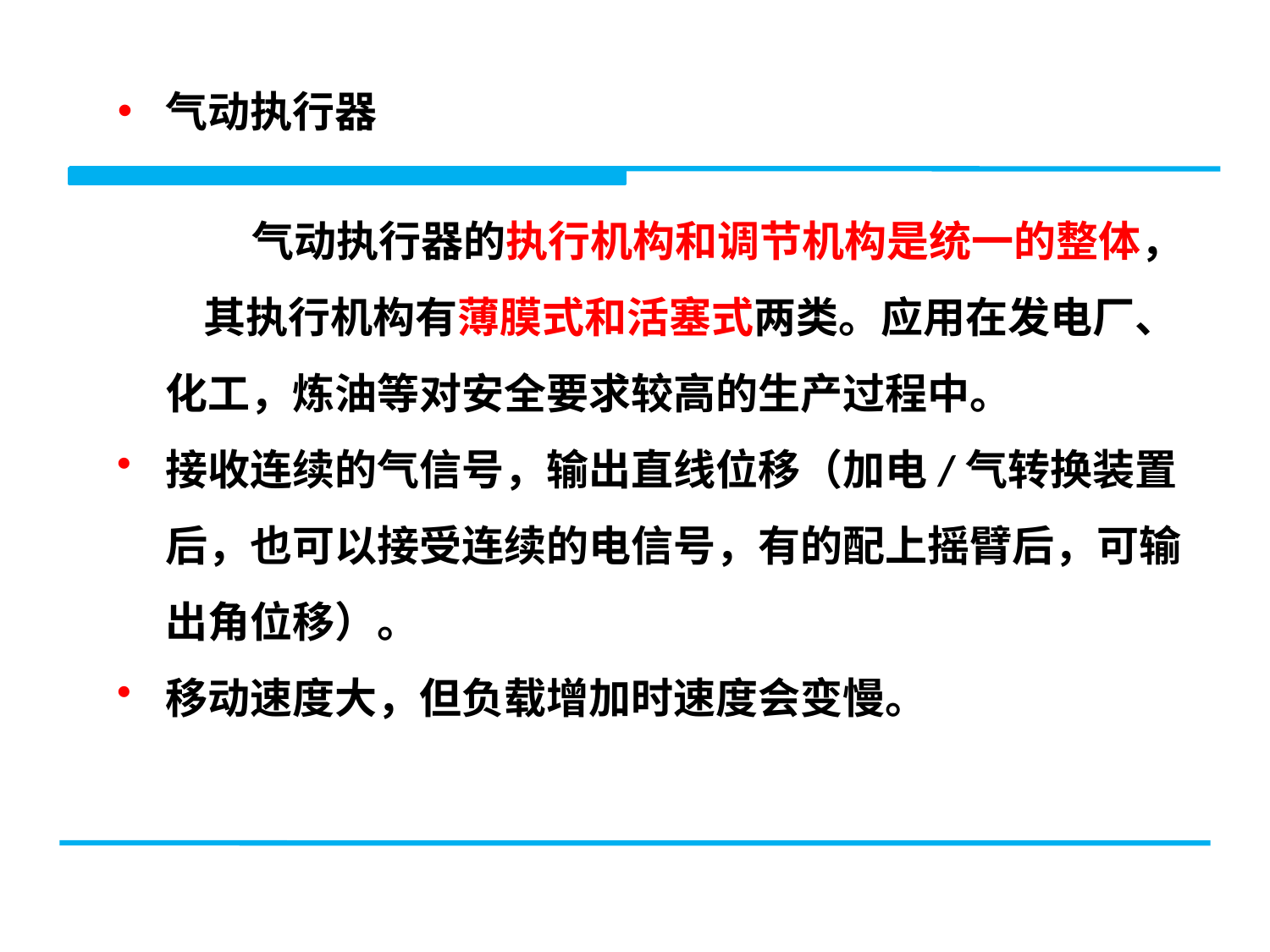

气动执行器

             气动执行器的执行机构和调节机构是统一的整体，     其执行机构有薄膜式和活塞式两类。应用在发电厂、化工，炼油等对安全要求较高的生产过程中。
接收连续的气信号，输出直线位移（加电/气转换装置后，也可以接受连续的电信号，有的配上摇臂后，可输出角位移）。
移动速度大，但负载增加时速度会变慢。